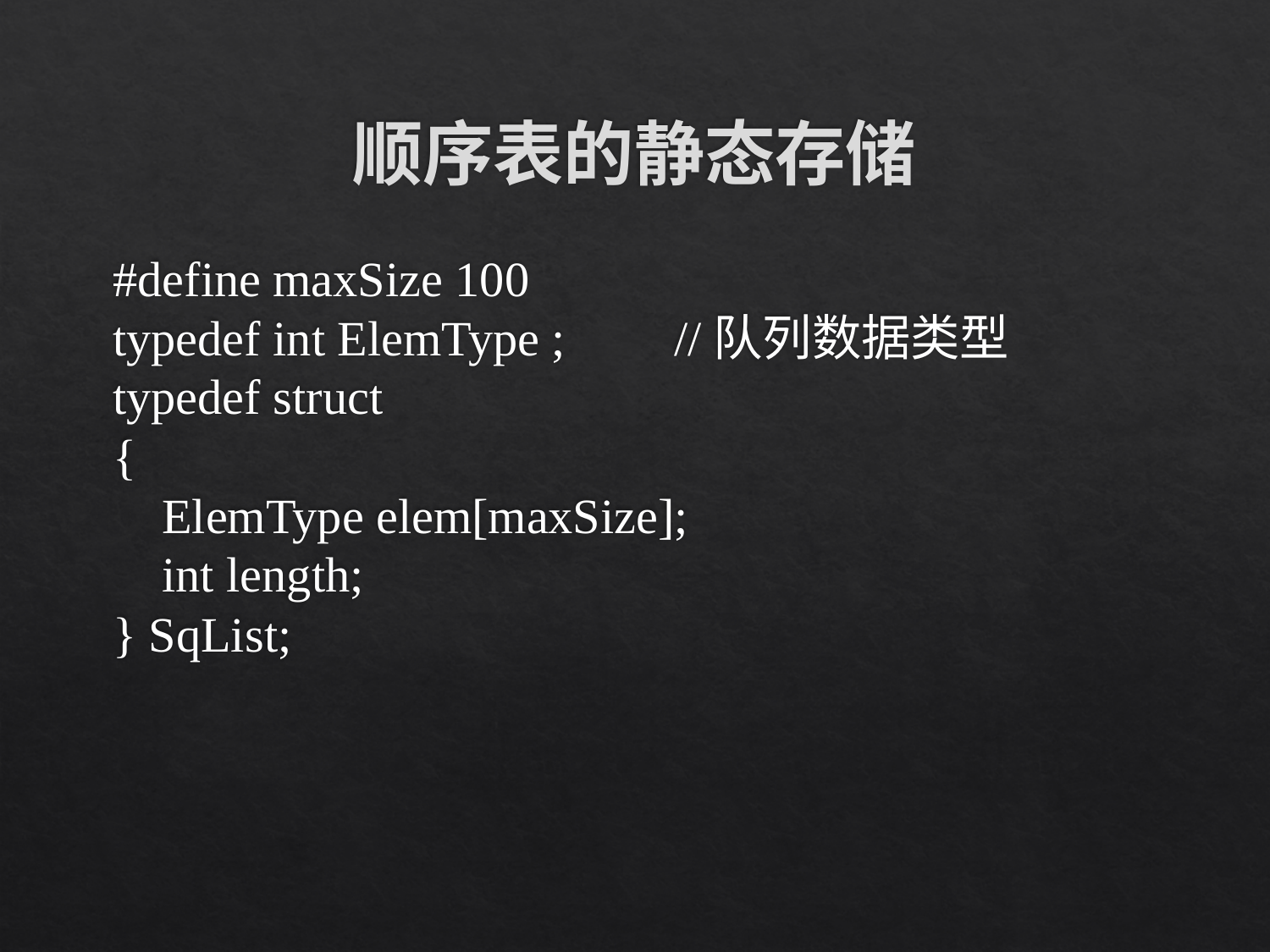

# 顺序表的静态存储
#define maxSize 100
typedef int ElemType ;	//队列数据类型
typedef struct
{
    ElemType elem[maxSize];
    int length;
} SqList;